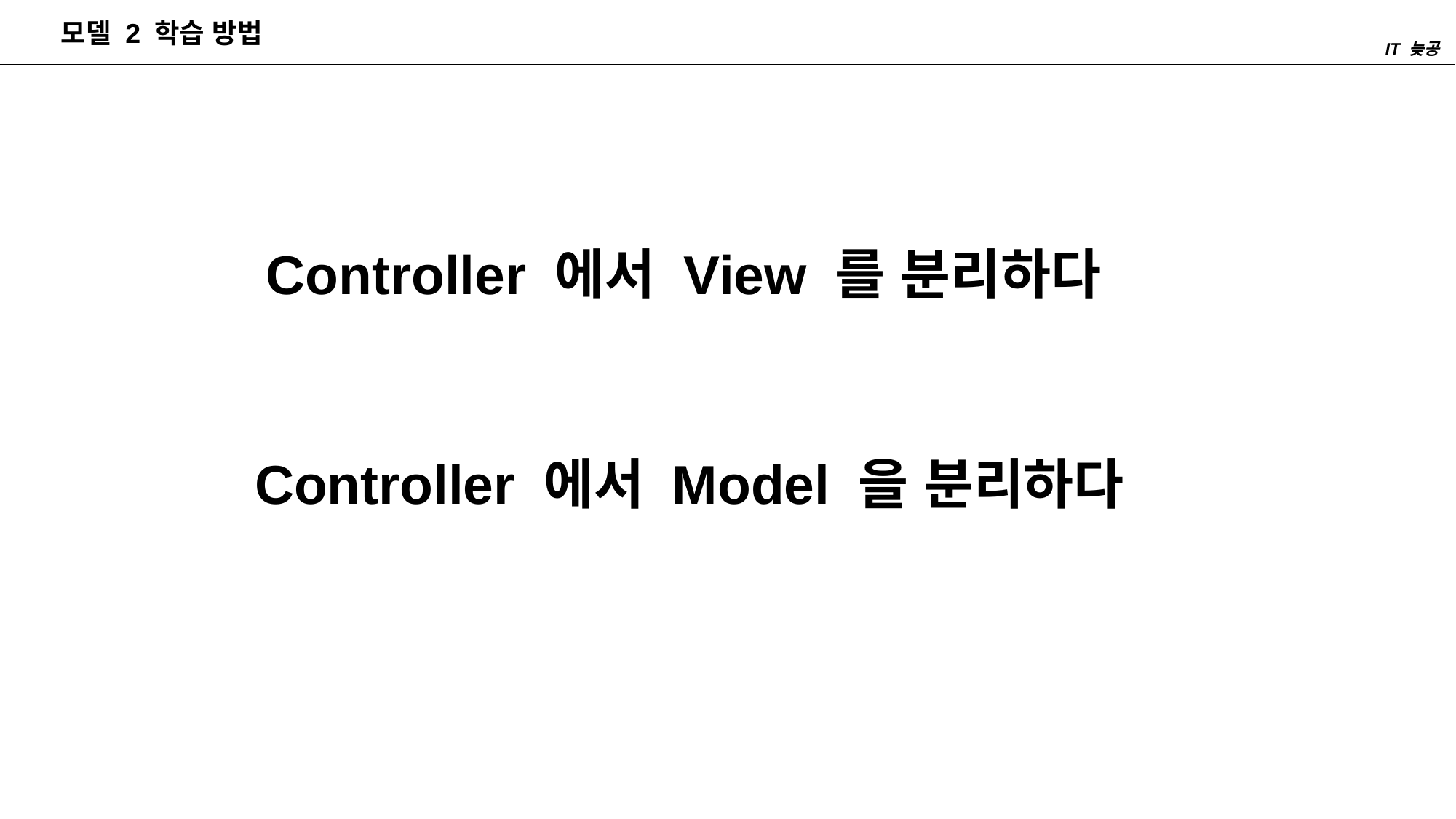

모델 2 학습 방법
IT 늦공
Controller 에서 View 를 분리하다
Controller 에서 Model 을 분리하다